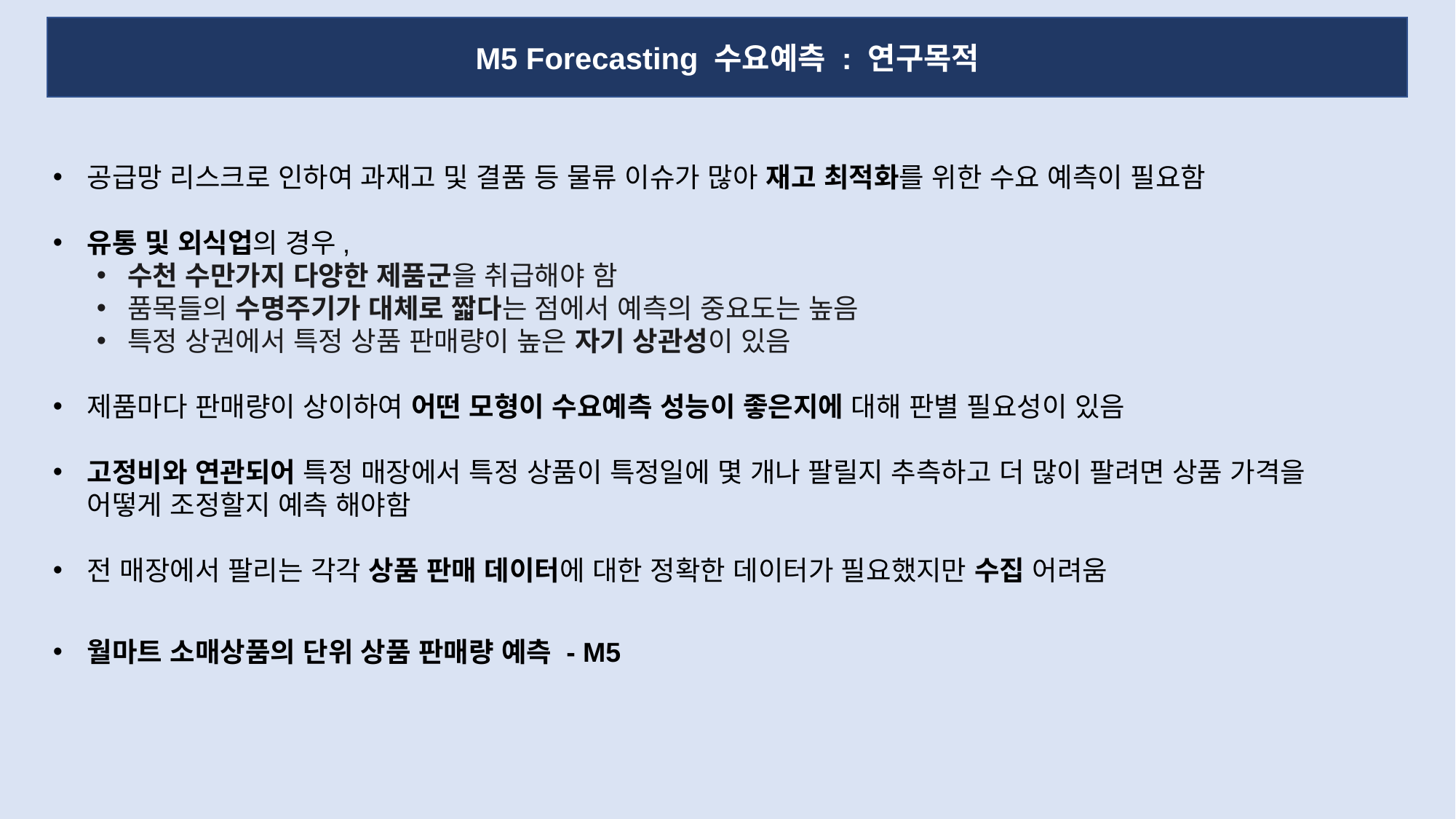

M5 Forecasting 수요예측 : 연구목적
공급망 리스크로 인하여 과재고 및 결품 등 물류 이슈가 많아 재고 최적화를 위한 수요 예측이 필요함

유통 및 외식업의 경우,
수천 수만가지 다양한 제품군을 취급해야 함
품목들의 수명주기가 대체로 짧다는 점에서 예측의 중요도는 높음
특정 상권에서 특정 상품 판매량이 높은 자기 상관성이 있음

제품마다 판매량이 상이하여 어떤 모형이 수요예측 성능이 좋은지에 대해 판별 필요성이 있음

고정비와 연관되어 특정 매장에서 특정 상품이 특정일에 몇 개나 팔릴지 추측하고 더 많이 팔려면 상품 가격을 어떻게 조정할지 예측 해야함

전 매장에서 팔리는 각각 상품 판매 데이터에 대한 정확한 데이터가 필요했지만 수집 어려움

월마트 소매상품의 단위 상품 판매량 예측 - M5